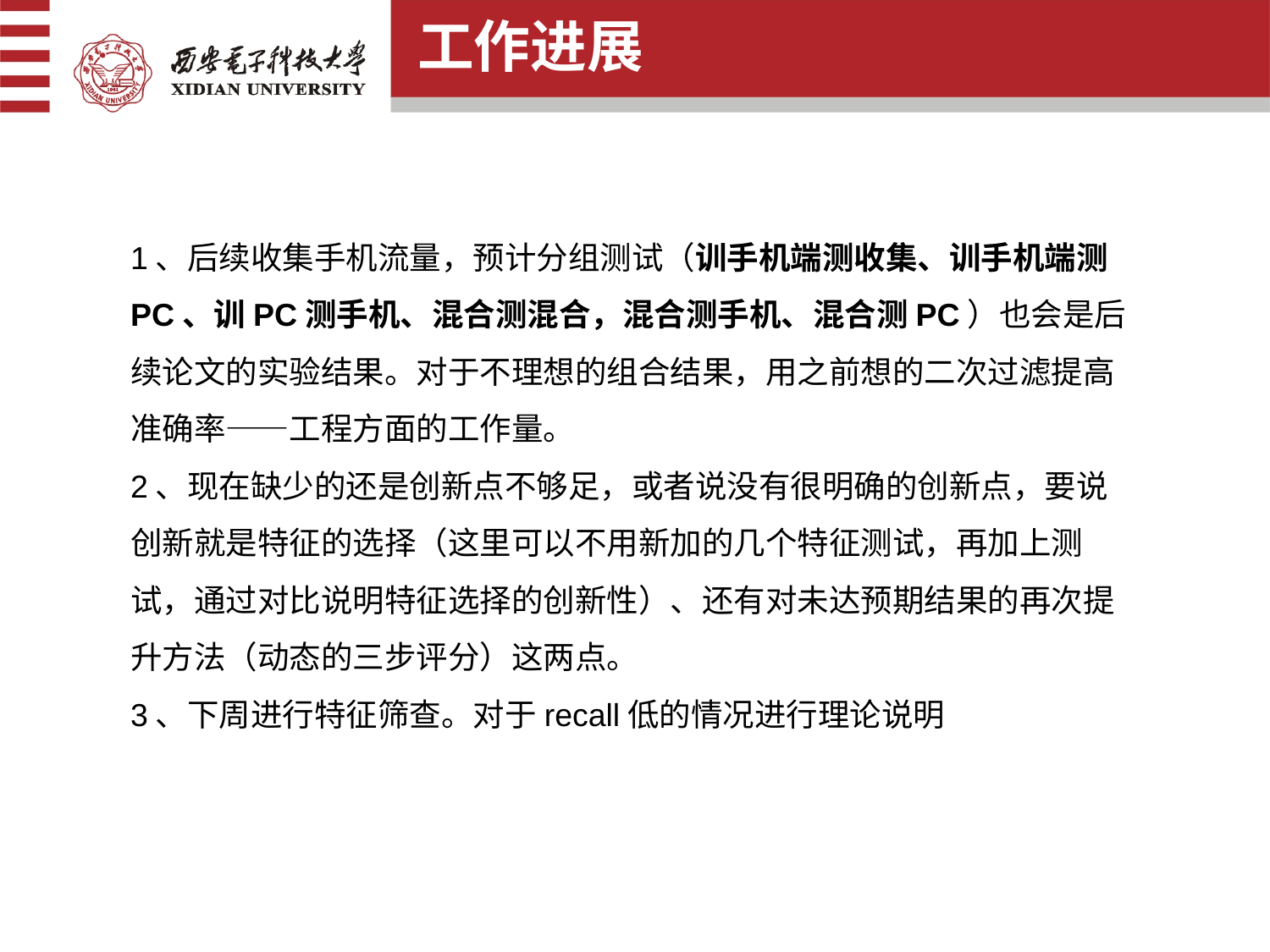

工作进展
1、后续收集手机流量，预计分组测试（训手机端测收集、训手机端测PC、训PC测手机、混合测混合，混合测手机、混合测PC）也会是后续论文的实验结果。对于不理想的组合结果，用之前想的二次过滤提高准确率——工程方面的工作量。
2、现在缺少的还是创新点不够足，或者说没有很明确的创新点，要说创新就是特征的选择（这里可以不用新加的几个特征测试，再加上测试，通过对比说明特征选择的创新性）、还有对未达预期结果的再次提升方法（动态的三步评分）这两点。
3、下周进行特征筛查。对于recall低的情况进行理论说明